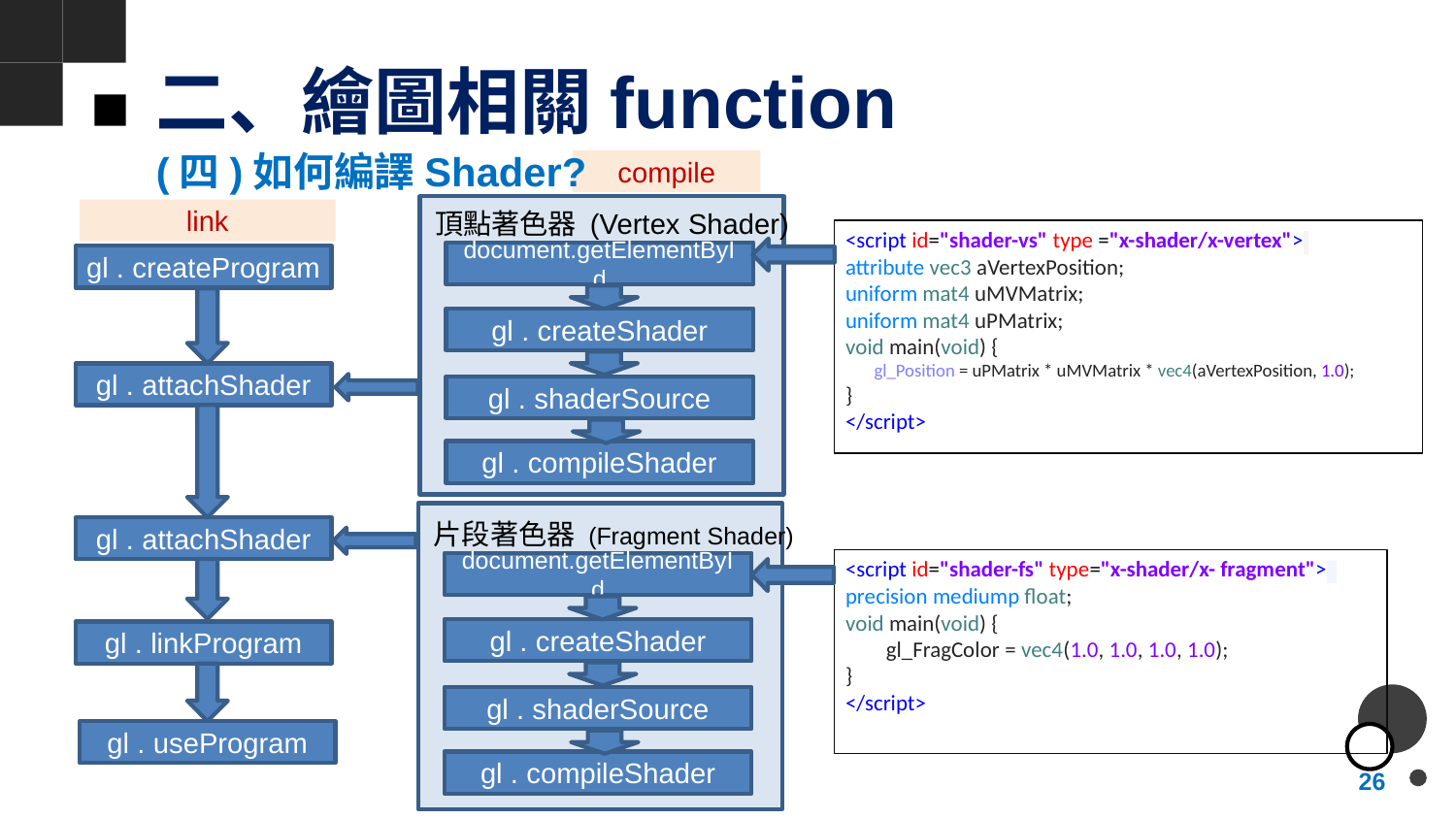

# 二、繪圖相關function
(四)如何編譯Shader?
compile

link
頂點著色器 (Vertex Shader)
<script id="shader-vs" type ="x-shader/x-vertex">
attribute vec3 aVertexPosition;
uniform mat4 uMVMatrix;
uniform mat4 uPMatrix;
void main(void) {
       gl_Position = uPMatrix * uMVMatrix * vec4(aVertexPosition, 1.0);
}
</script>

document.getElementById
gl . createProgram

gl . createShader

gl . attachShader

gl . shaderSource

gl . compileShader

片段著色器 (Fragment Shader)
gl . attachShader

<script id="shader-fs" type="x-shader/x- fragment">
precision mediump float;
void main(void) {
        gl_FragColor = vec4(1.0, 1.0, 1.0, 1.0);
}
</script>
document.getElementById

gl . createShader
gl . linkProgram

gl . shaderSource
gl . useProgram

gl . compileShader
26